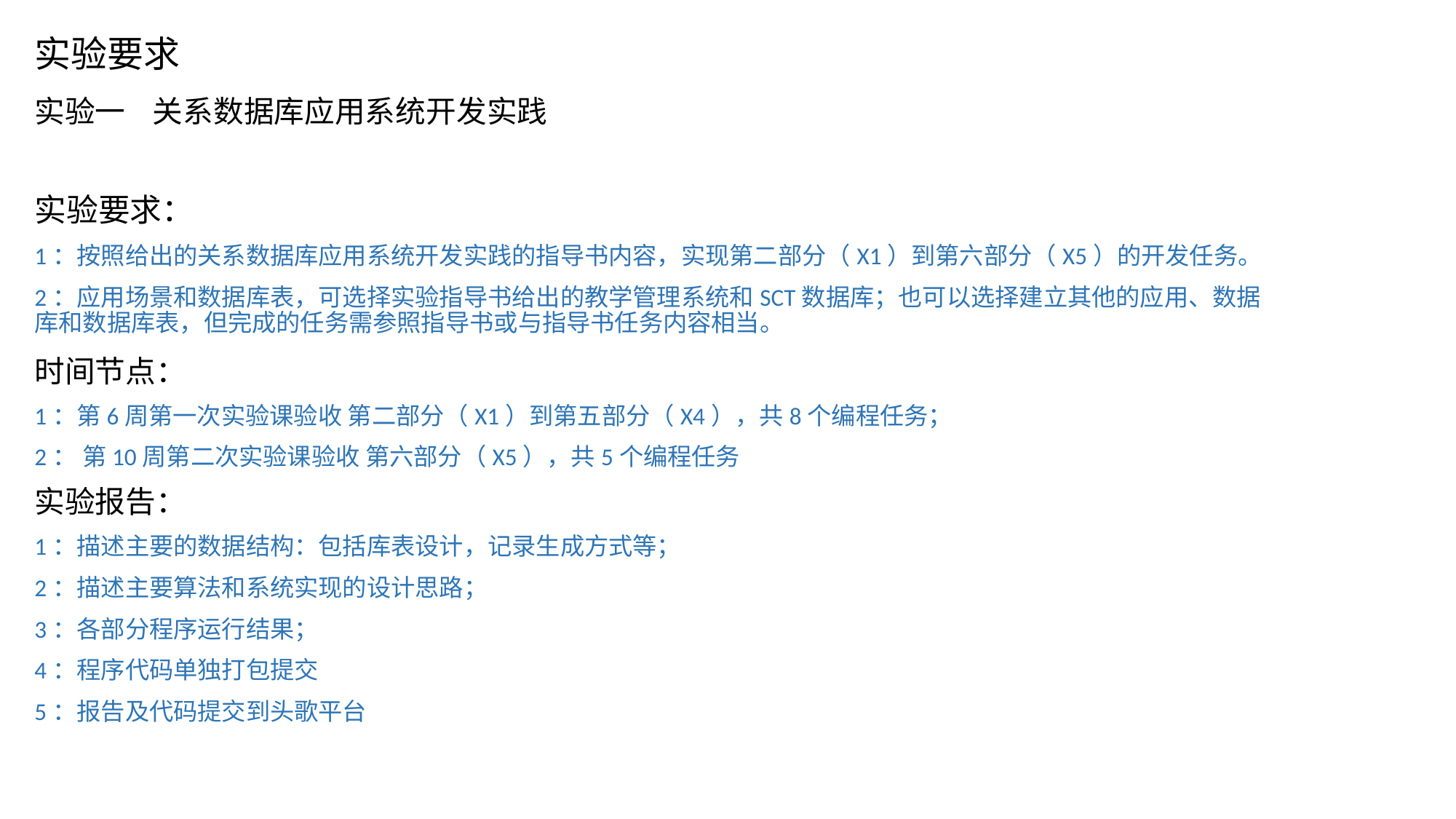

# 实验要求
实验一    关系数据库应用系统开发实践

实验要求：
1：按照给出的关系数据库应用系统开发实践的指导书内容，实现第二部分（X1）到第六部分（X5）的开发任务。
2：应用场景和数据库表，可选择实验指导书给出的教学管理系统和SCT数据库；也可以选择建立其他的应用、数据库和数据库表，但完成的任务需参照指导书或与指导书任务内容相当。
时间节点：
1：第6周第一次实验课验收 第二部分（X1）到第五部分（X4），共8个编程任务；
2： 第10周第二次实验课验收 第六部分（X5），共5个编程任务
实验报告：
1：描述主要的数据结构：包括库表设计，记录生成方式等；
2：描述主要算法和系统实现的设计思路；
3：各部分程序运行结果；
4：程序代码单独打包提交
5：报告及代码提交到头歌平台